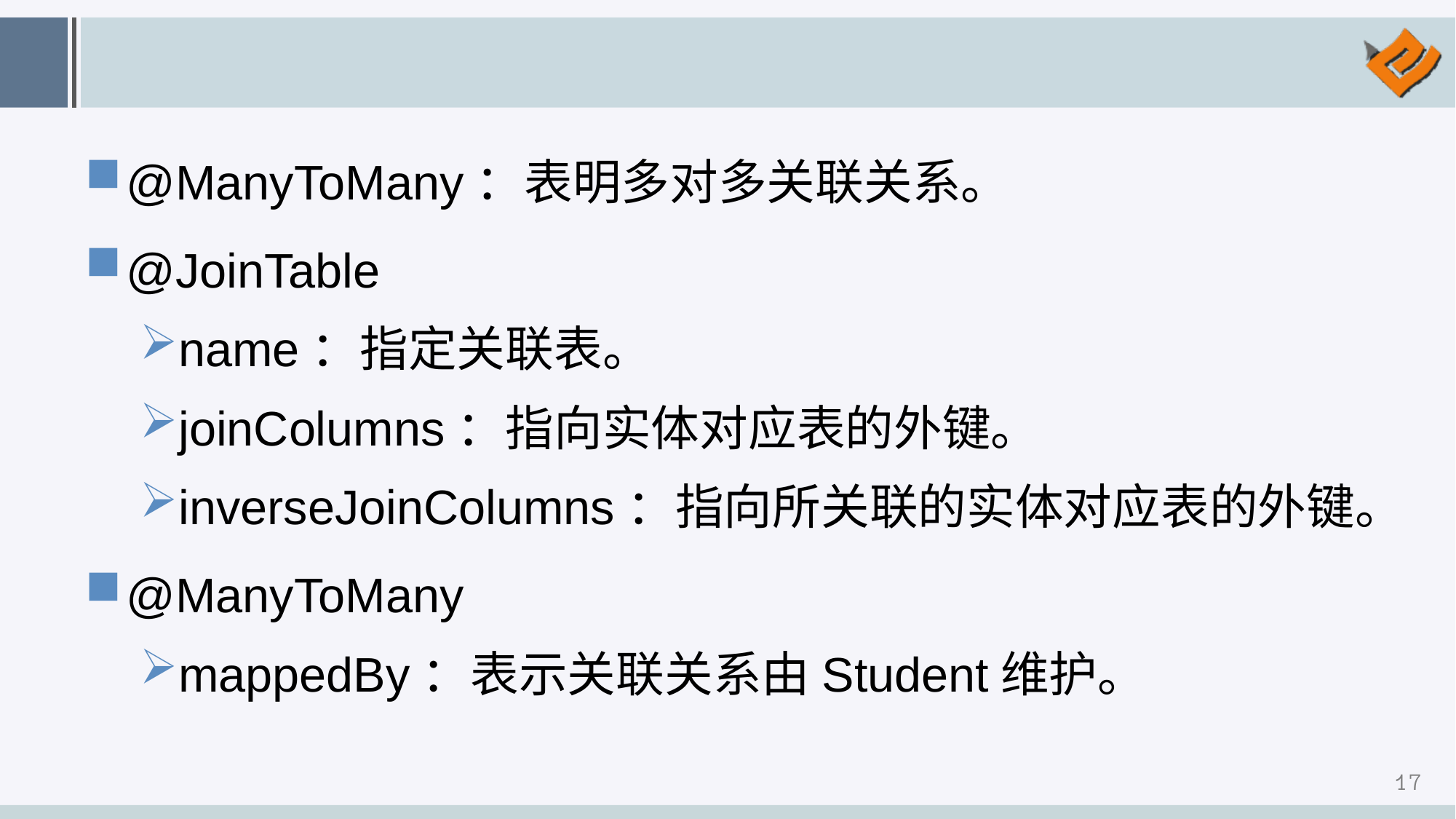

#
@ManyToMany：表明多对多关联关系。
@JoinTable
name：指定关联表。
joinColumns：指向实体对应表的外键。
inverseJoinColumns：指向所关联的实体对应表的外键。
@ManyToMany
mappedBy：表示关联关系由Student维护。